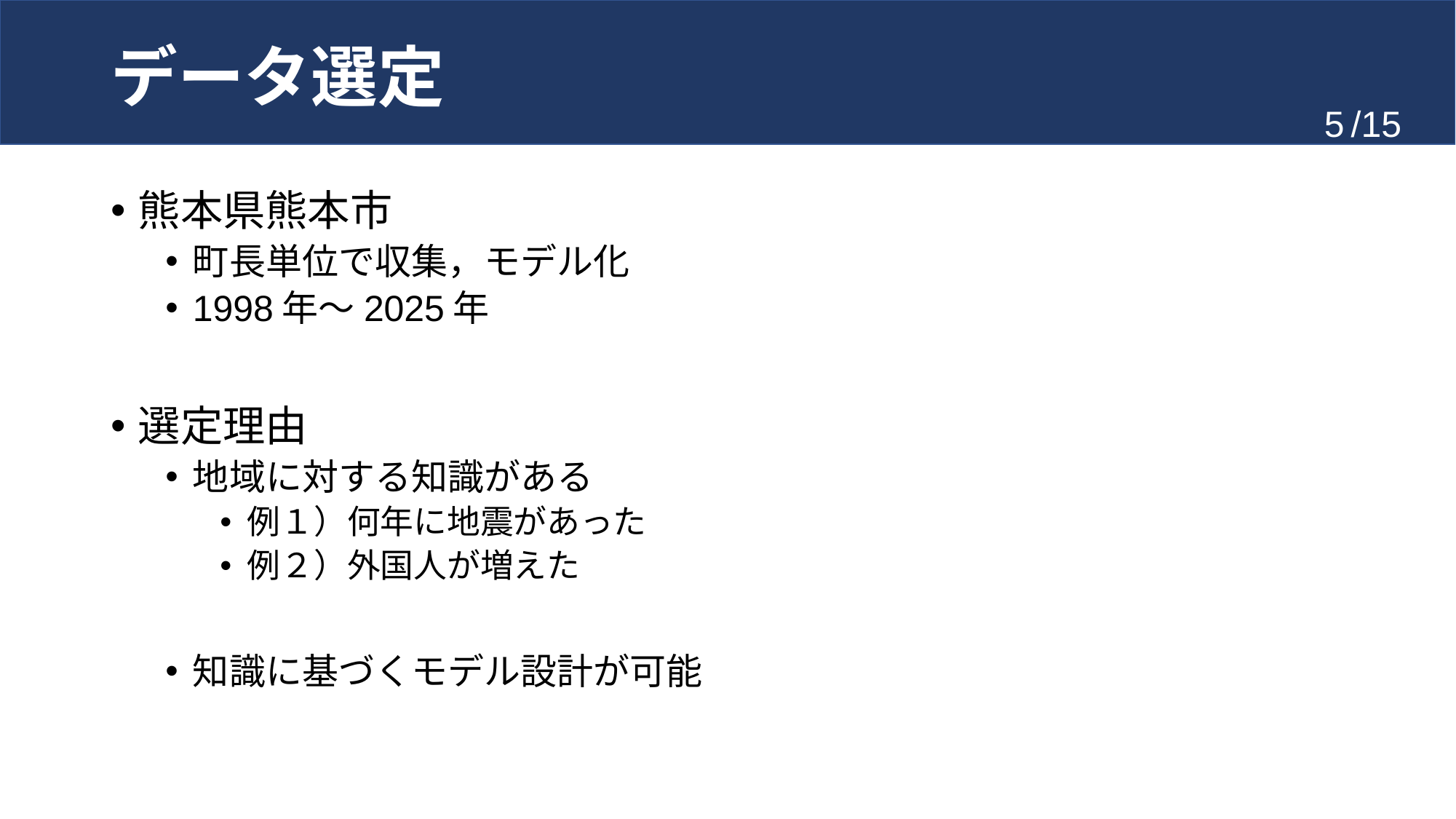

# データ選定
5
熊本県熊本市
町長単位で収集，モデル化
1998年〜2025年

選定理由
地域に対する知識がある
例１）何年に地震があった
例２）外国人が増えた

知識に基づくモデル設計が可能